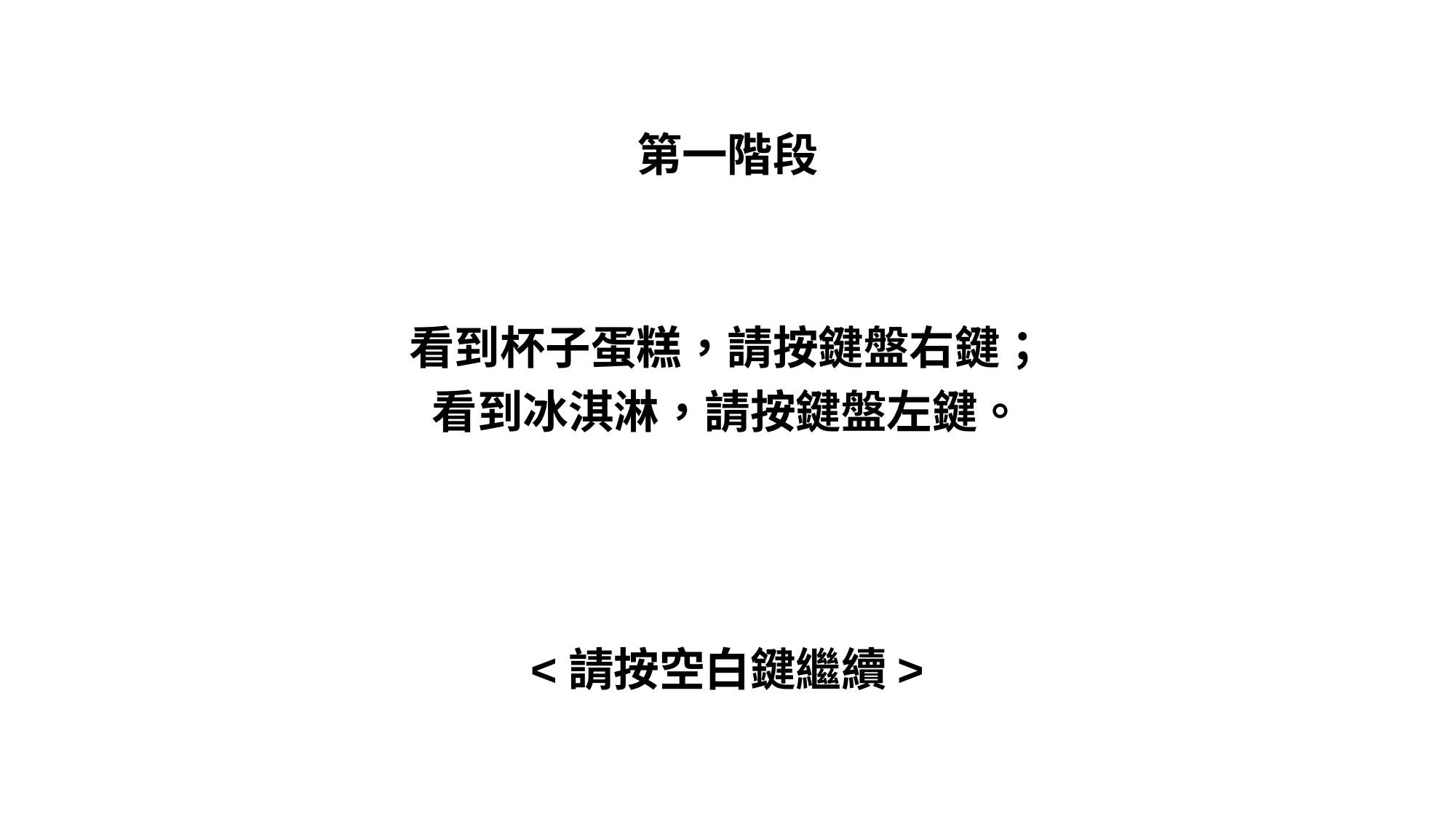

第一階段

看到杯子蛋糕，請按鍵盤右鍵；
看到冰淇淋，請按鍵盤左鍵。

<請按空白鍵繼續>